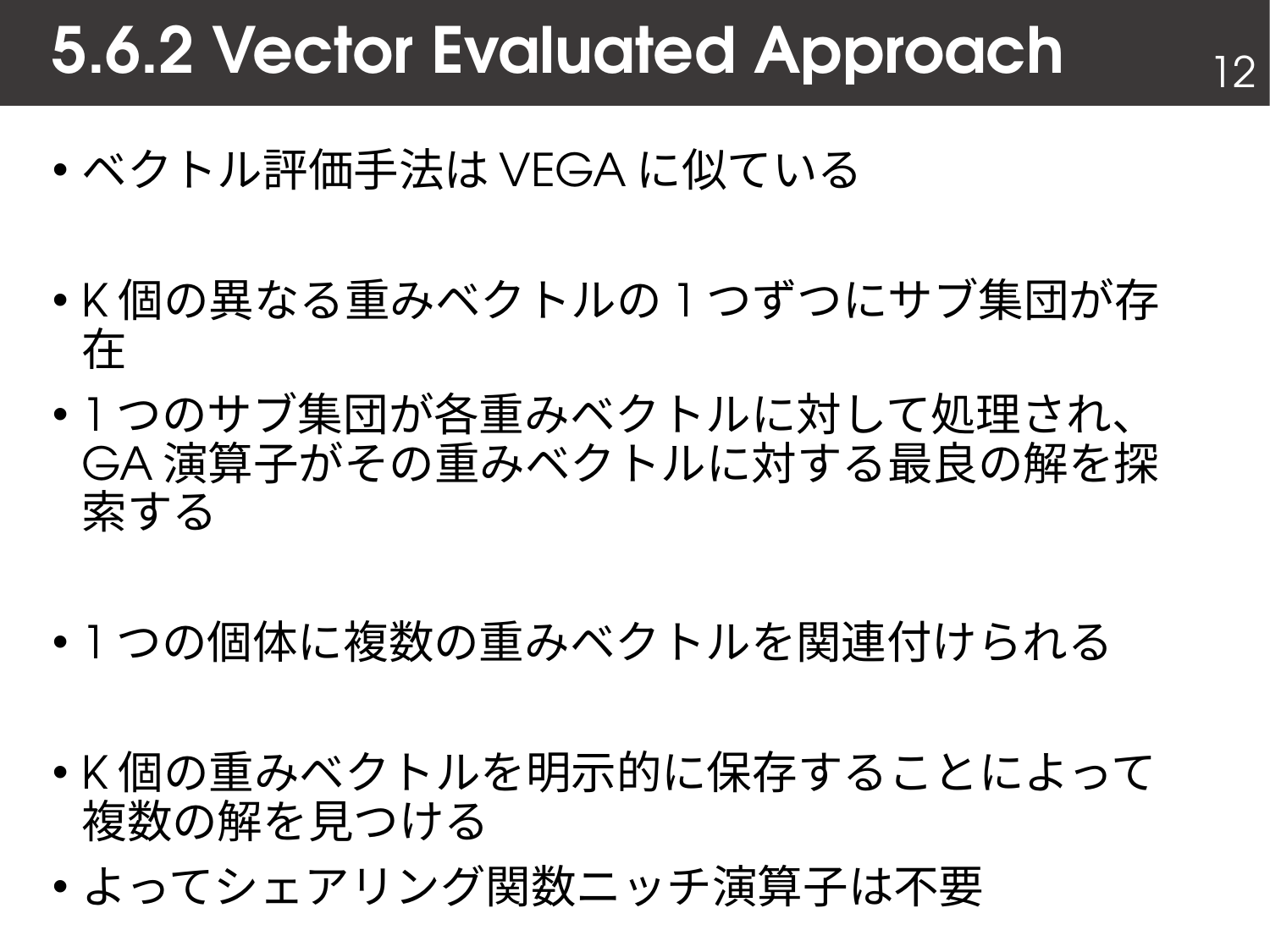

# 5.6.2 Vector Evaluated Approach
12
ベクトル評価手法はVEGAに似ている

K個の異なる重みベクトルの1つずつにサブ集団が存在
1つのサブ集団が各重みベクトルに対して処理され、GA演算子がその重みベクトルに対する最良の解を探索する

1つの個体に複数の重みベクトルを関連付けられる

K個の重みベクトルを明示的に保存することによって複数の解を見つける
よってシェアリング関数ニッチ演算子は不要